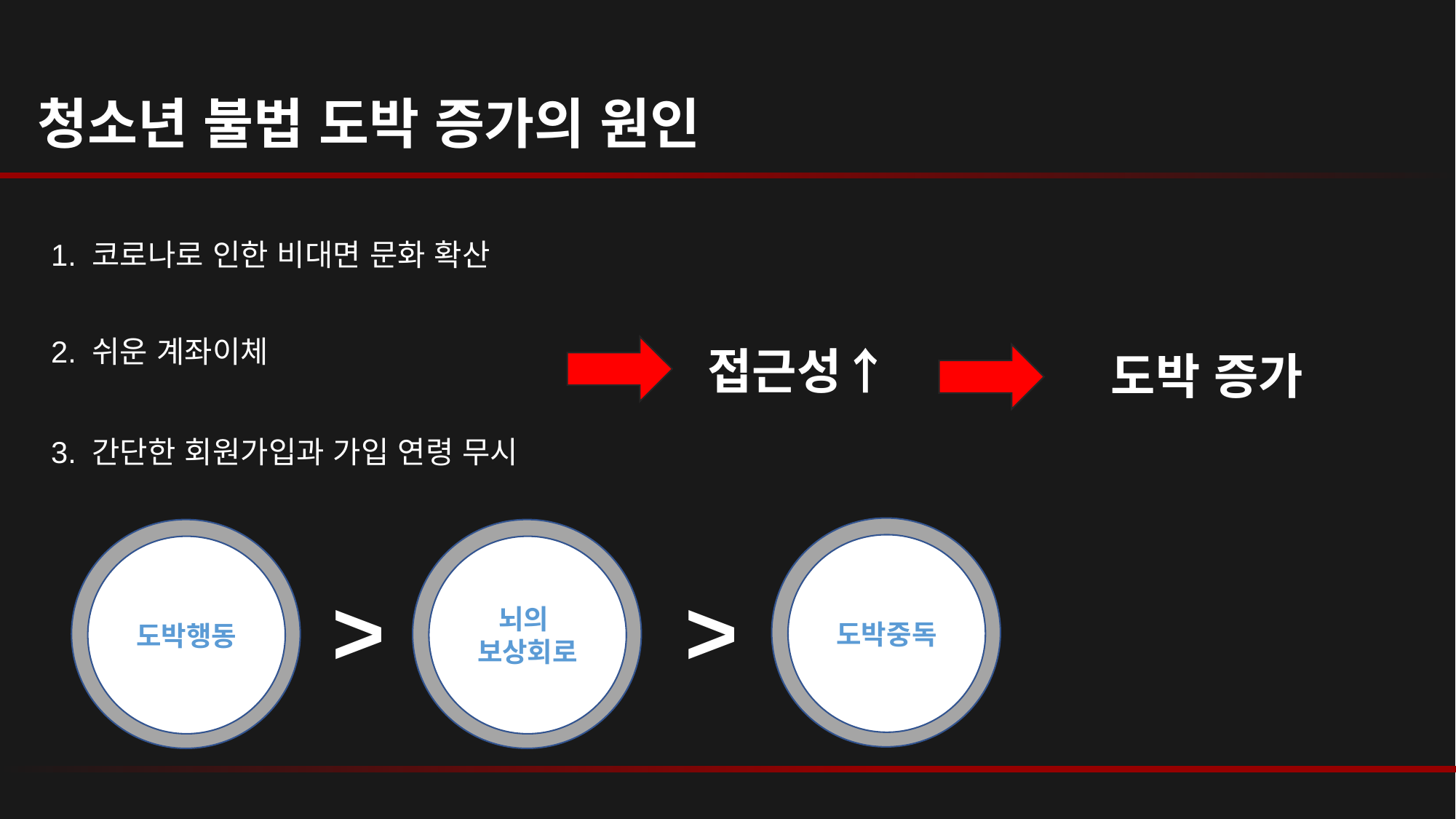

청소년 불법 도박 증가의 원인

1. 코로나로 인한 비대면 문화 확산
2. 쉬운 계좌이체
접근성↑

도박 증가

3. 간단한 회원가입과 가입 연령 무시

도박중독
도박행동
뇌의
보상회로
>
>